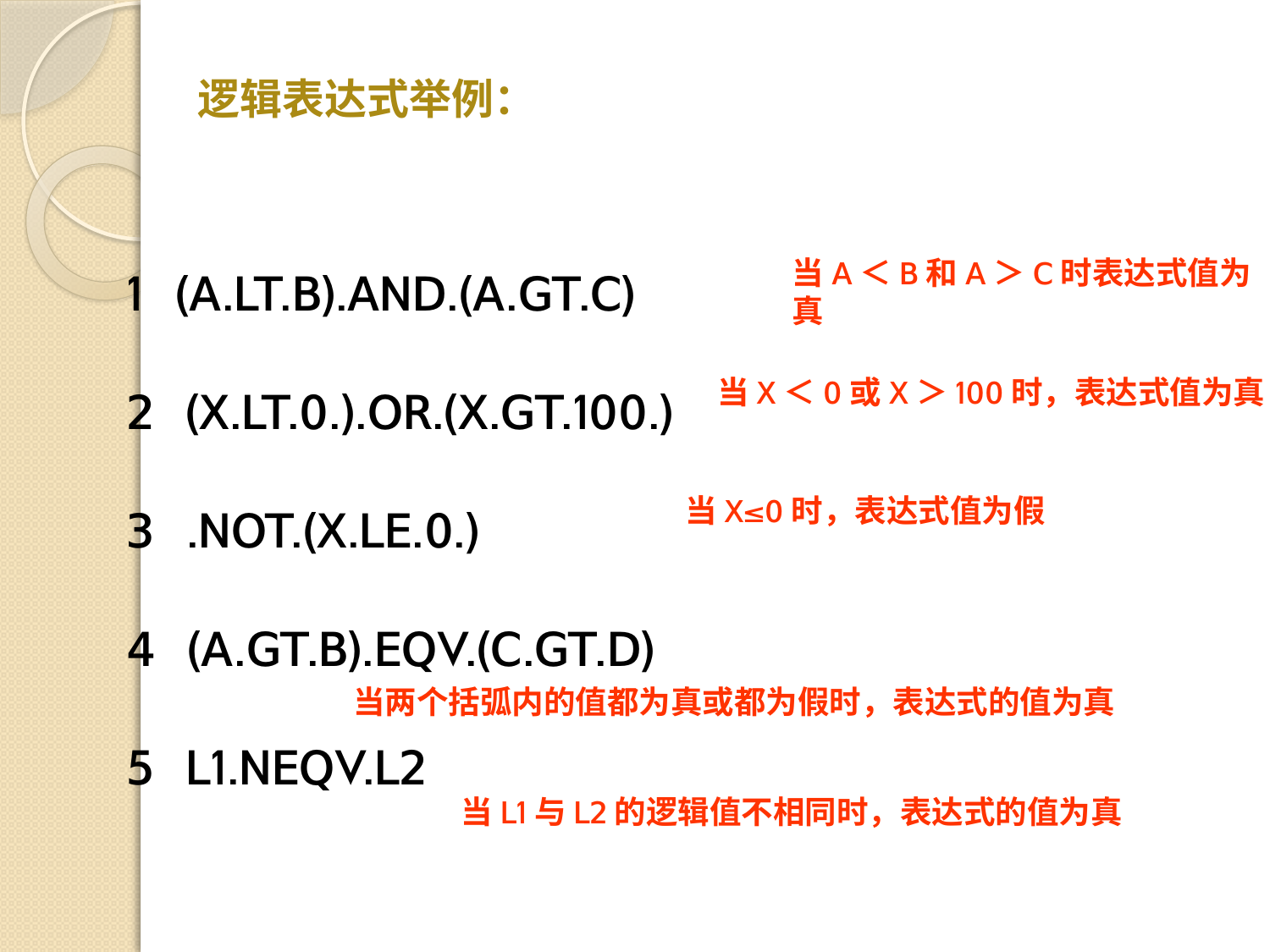

逻辑表达式举例：
1  (A.LT.B).AND.(A.GT.C)
2  (X.LT.0.).OR.(X.GT.100.)
3  .NOT.(X.LE.0.)
4  (A.GT.B).EQV.(C.GT.D)
5  L1.NEQV.L2
当A＜B和A＞C时表达式值为真
当X＜0或X＞100时，表达式值为真
当X≤0时，表达式值为假
当两个括弧内的值都为真或都为假时，表达式的值为真
当L1与L2的逻辑值不相同时，表达式的值为真